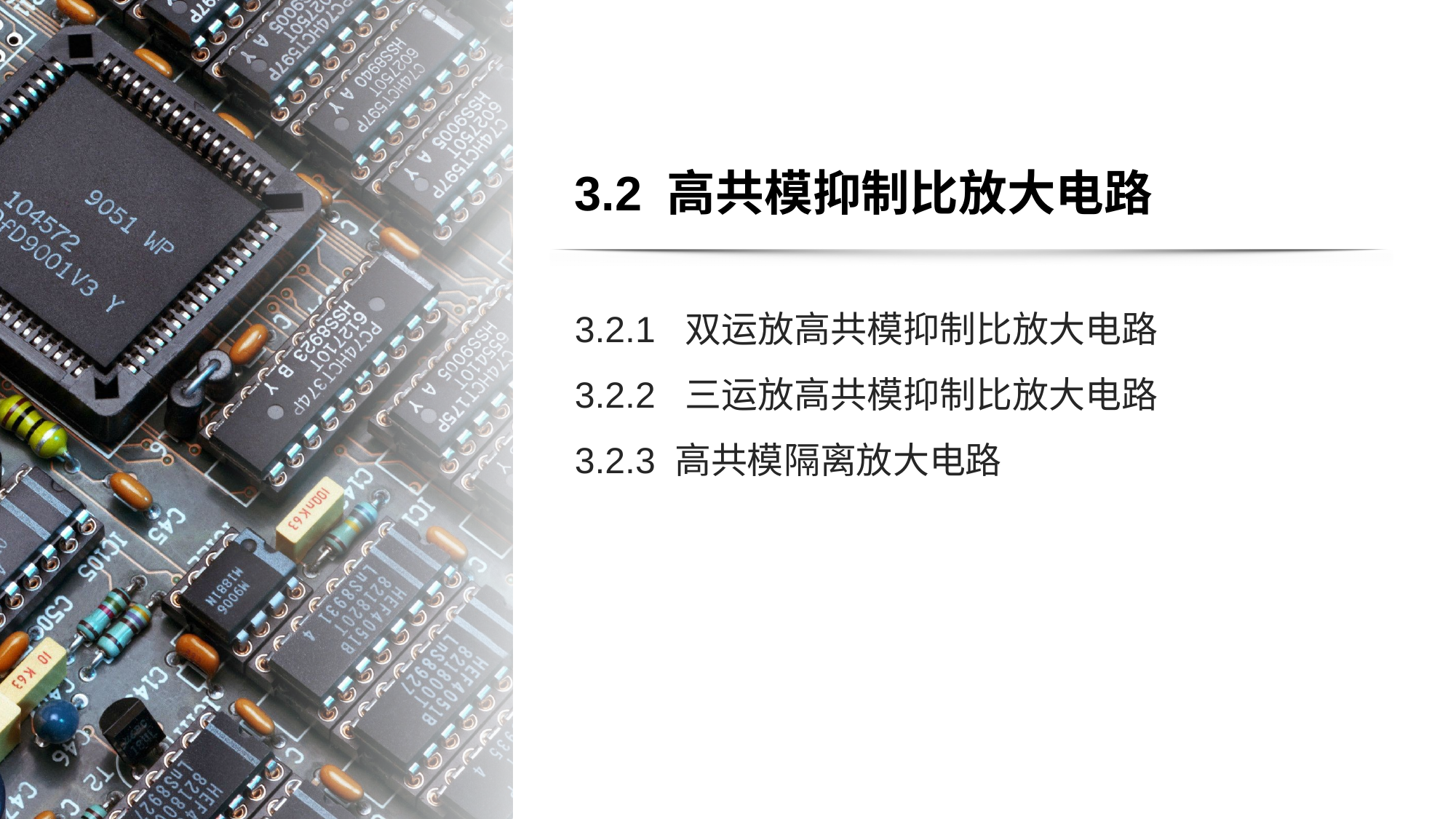

# 3.2 高共模抑制比放大电路
3.2.1  双运放高共模抑制比放大电路
3.2.2  三运放高共模抑制比放大电路
3.2.3 高共模隔离放大电路